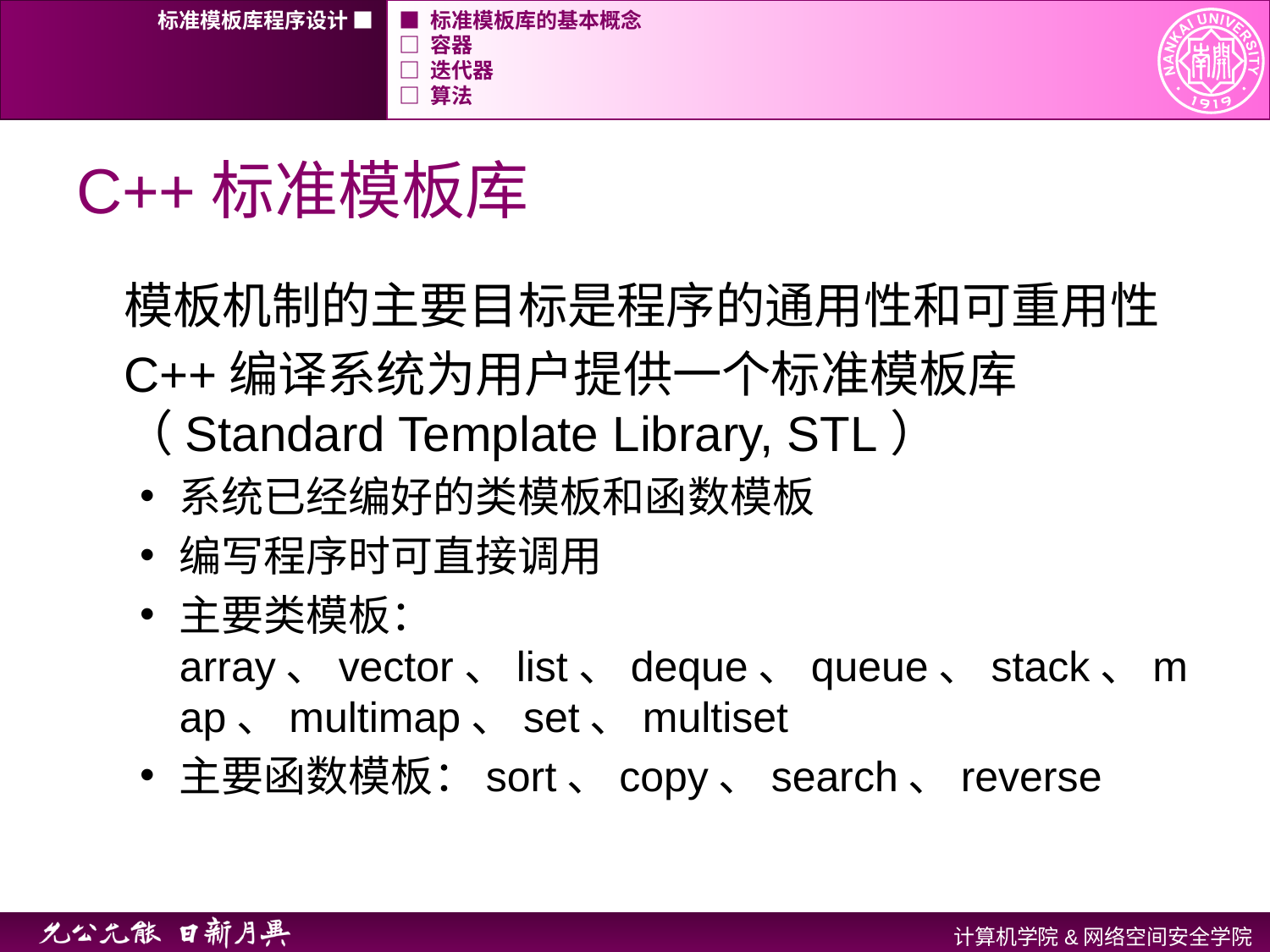

标准模板库程序设计 ■
■ 标准模板库的基本概念

□ 容器

□ 迭代器

□ 算法
# C++标准模板库
模板机制的主要目标是程序的通用性和可重用性
C++编译系统为用户提供一个标准模板库（Standard Template Library, STL）
系统已经编好的类模板和函数模板
编写程序时可直接调用
主要类模板：array、vector、list、deque、queue、stack、map、multimap、set、multiset
主要函数模板：sort、copy、search、reverse